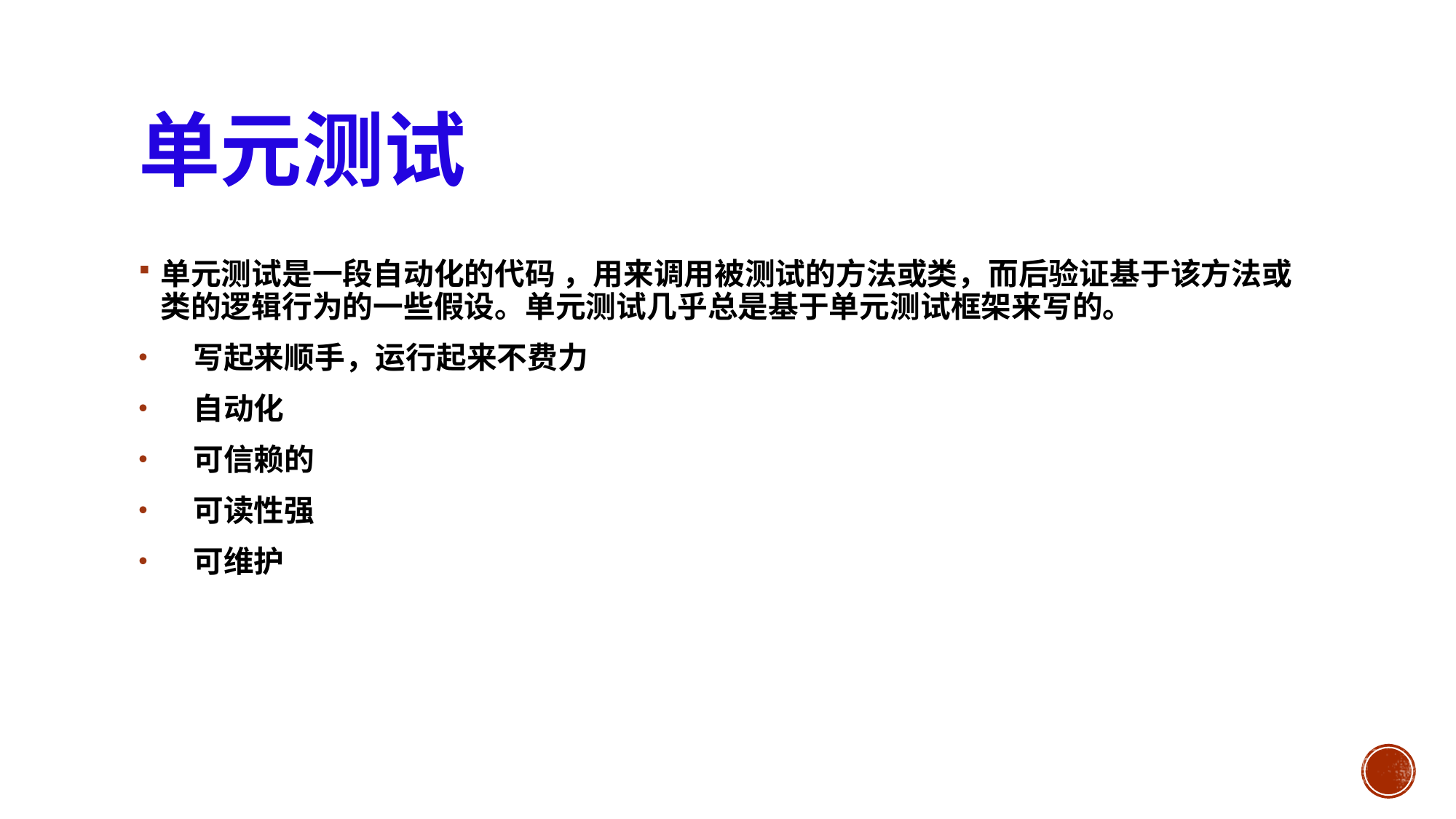

# 单元测试
单元测试是一段自动化的代码 ，用来调用被测试的方法或类，而后验证基于该方法或类的逻辑行为的一些假设。单元测试几乎总是基于单元测试框架来写的。
写起来顺手，运行起来不费力
自动化
可信赖的
可读性强
可维护